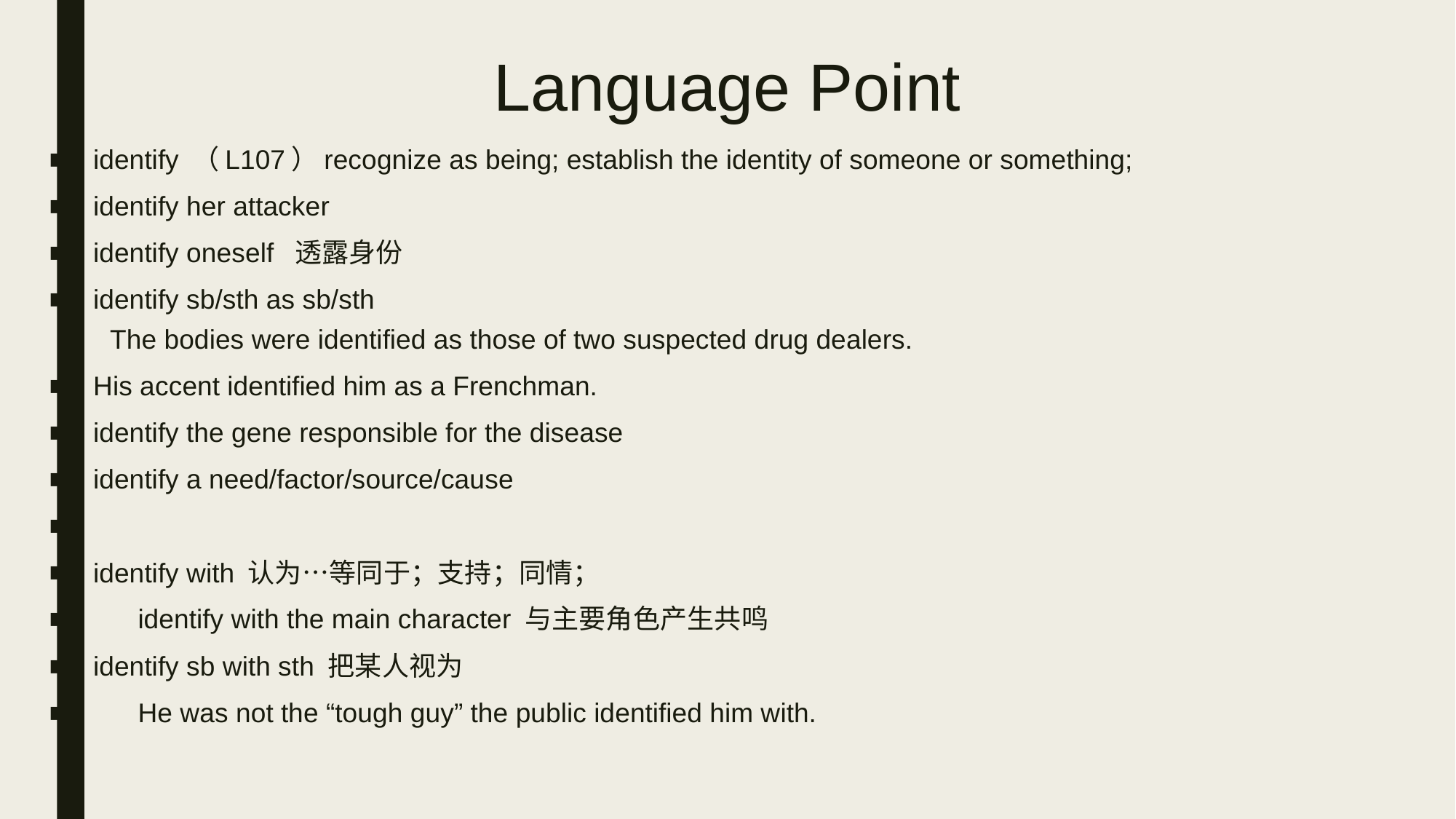

# Language Point
identify （L107）recognize as being; establish the identity of someone or something;
identify her attacker
identify oneself  透露身份
identify sb/sth as sb/sth
	The bodies were identified as those of two suspected drug dealers.
	His accent identified him as a Frenchman.
identify the gene responsible for the disease
identify a need/factor/source/cause

identify with 认为…等同于；支持；同情；
      identify with the main character 与主要角色产生共鸣
identify sb with sth 把某人视为
      He was not the “tough guy” the public identified him with.